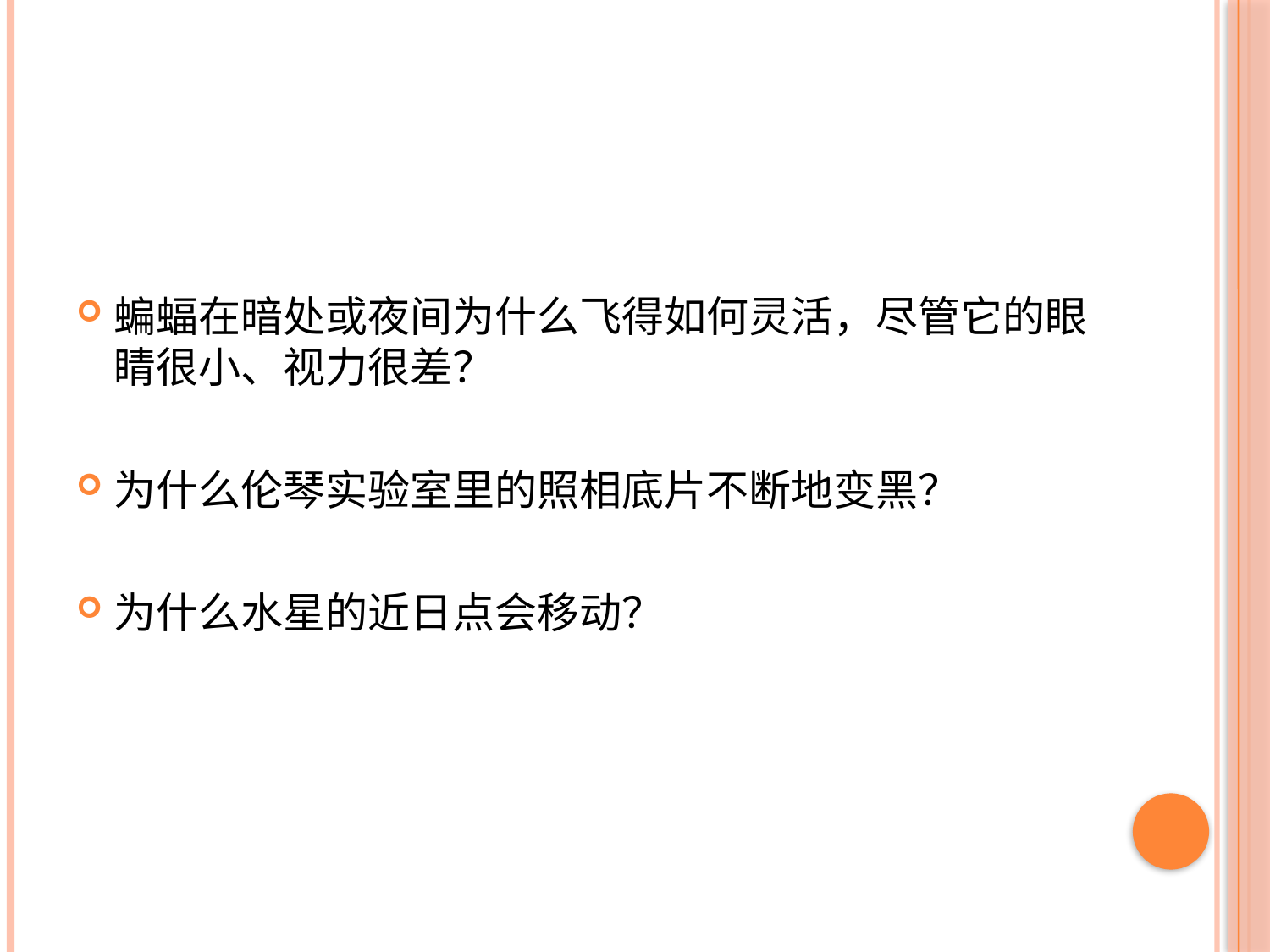

#

蝙蝠在暗处或夜间为什么飞得如何灵活，尽管它的眼睛很小、视力很差？

为什么伦琴实验室里的照相底片不断地变黑？

为什么水星的近日点会移动？